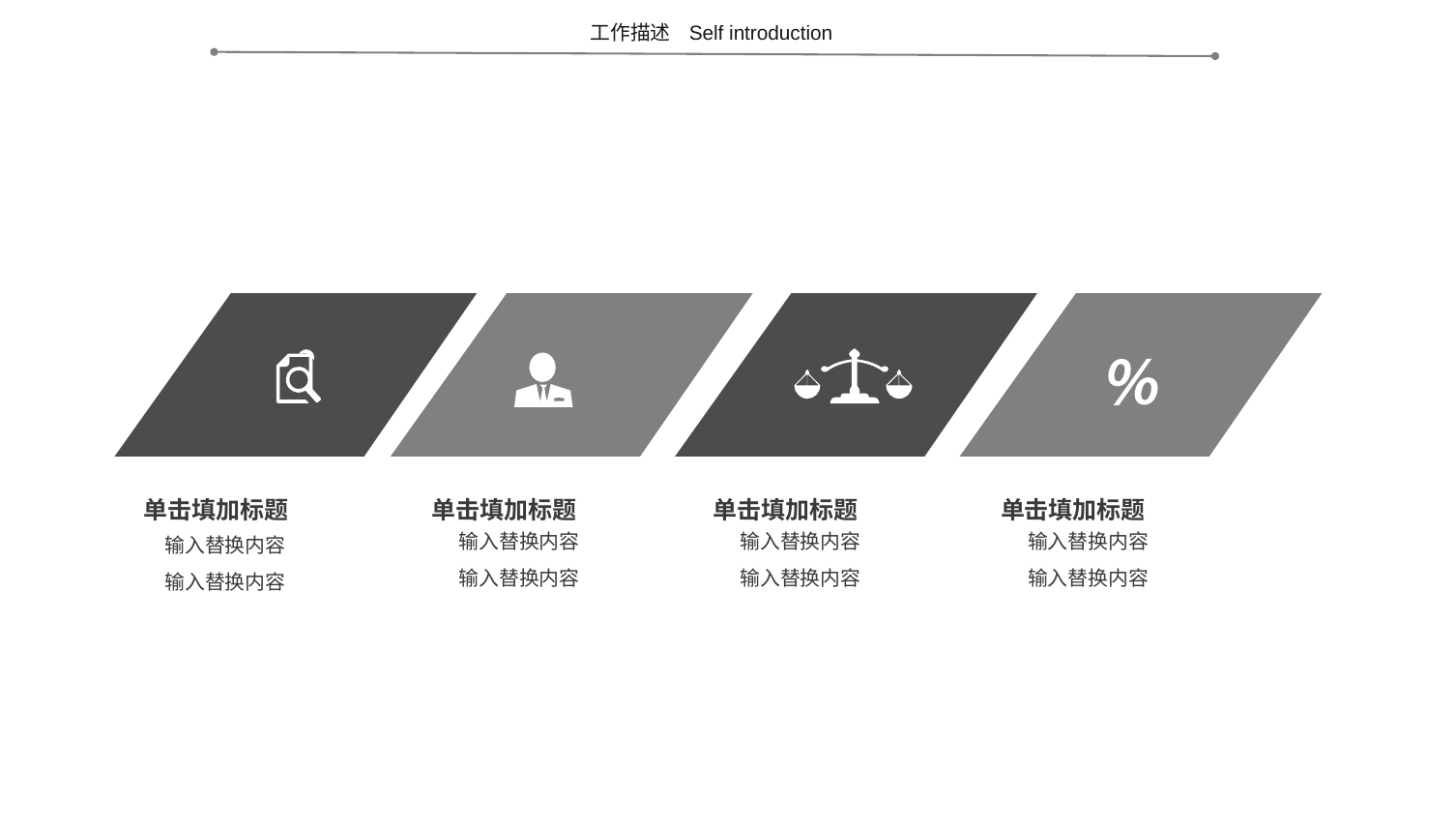

Self introduction
工作描述

单击填加标题
单击填加标题
单击填加标题
单击填加标题
输入替换内容
输入替换内容
输入替换内容
输入替换内容
输入替换内容
输入替换内容
输入替换内容
输入替换内容